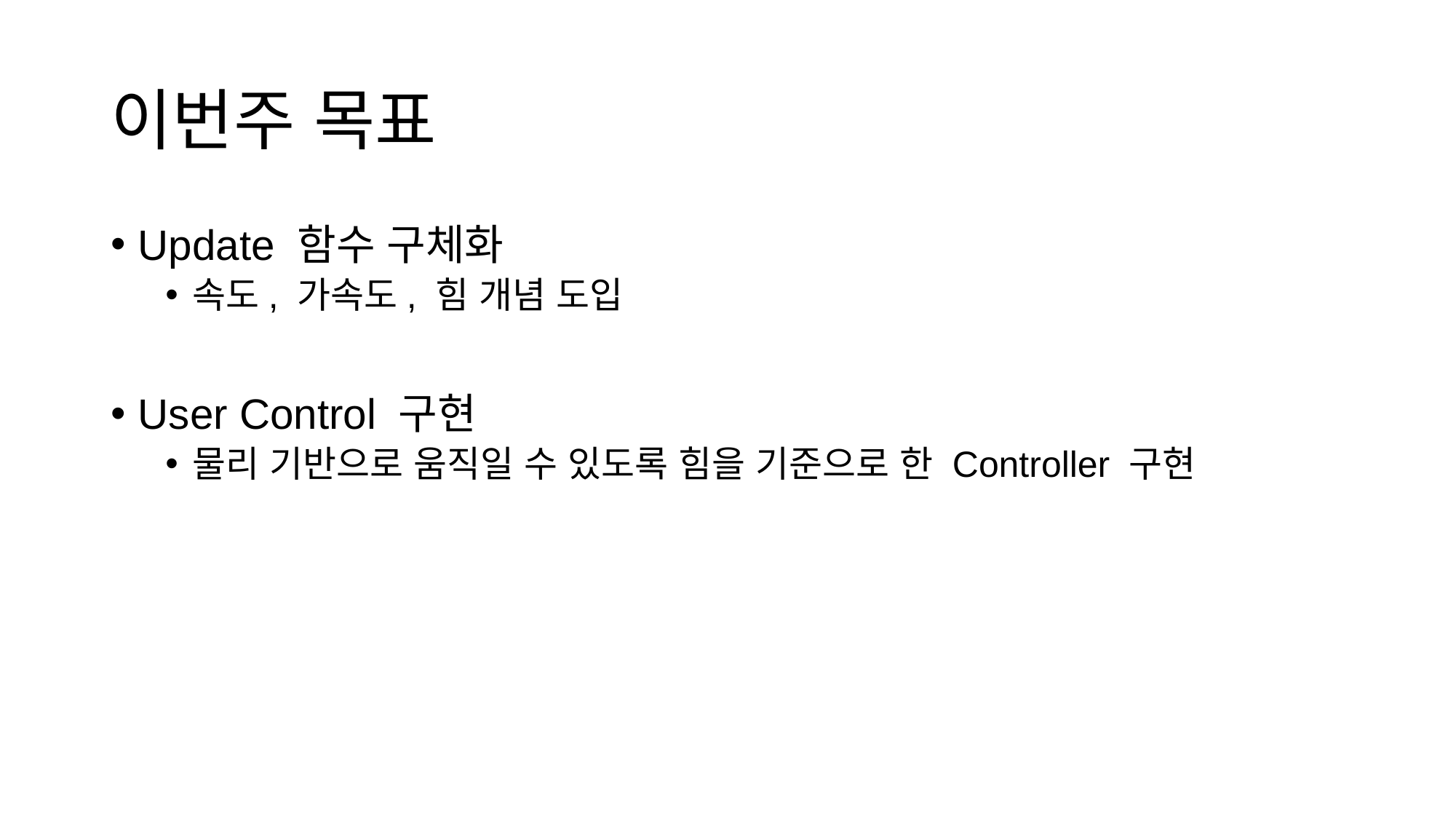

# 이번주 목표
Update 함수 구체화
속도, 가속도, 힘 개념 도입

User Control 구현
물리 기반으로 움직일 수 있도록 힘을 기준으로 한 Controller 구현